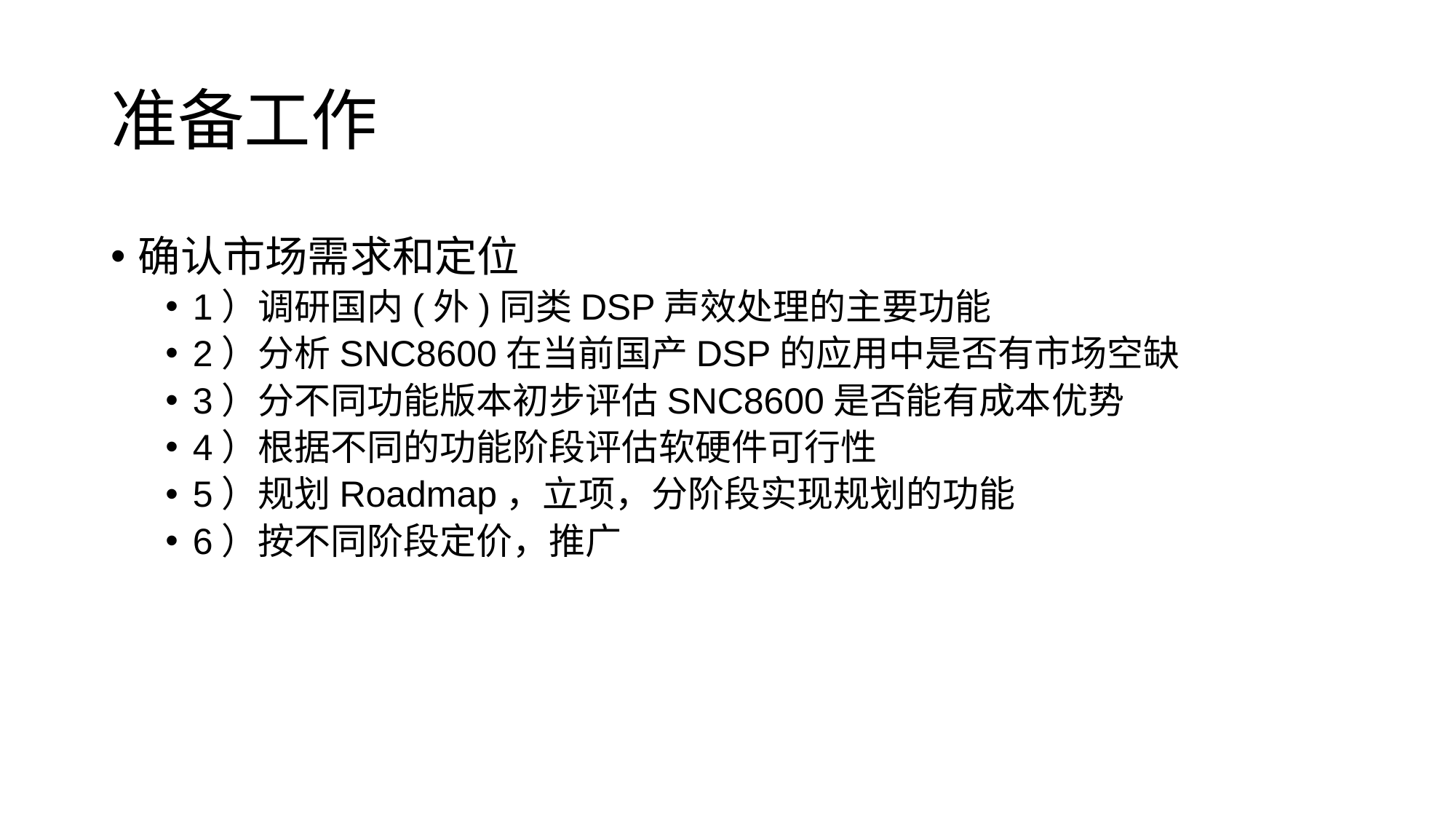

# 准备工作
确认市场需求和定位
1）调研国内(外)同类DSP声效处理的主要功能
2）分析SNC8600在当前国产DSP的应用中是否有市场空缺
3）分不同功能版本初步评估SNC8600是否能有成本优势
4）根据不同的功能阶段评估软硬件可行性
5）规划Roadmap，立项，分阶段实现规划的功能
6）按不同阶段定价，推广